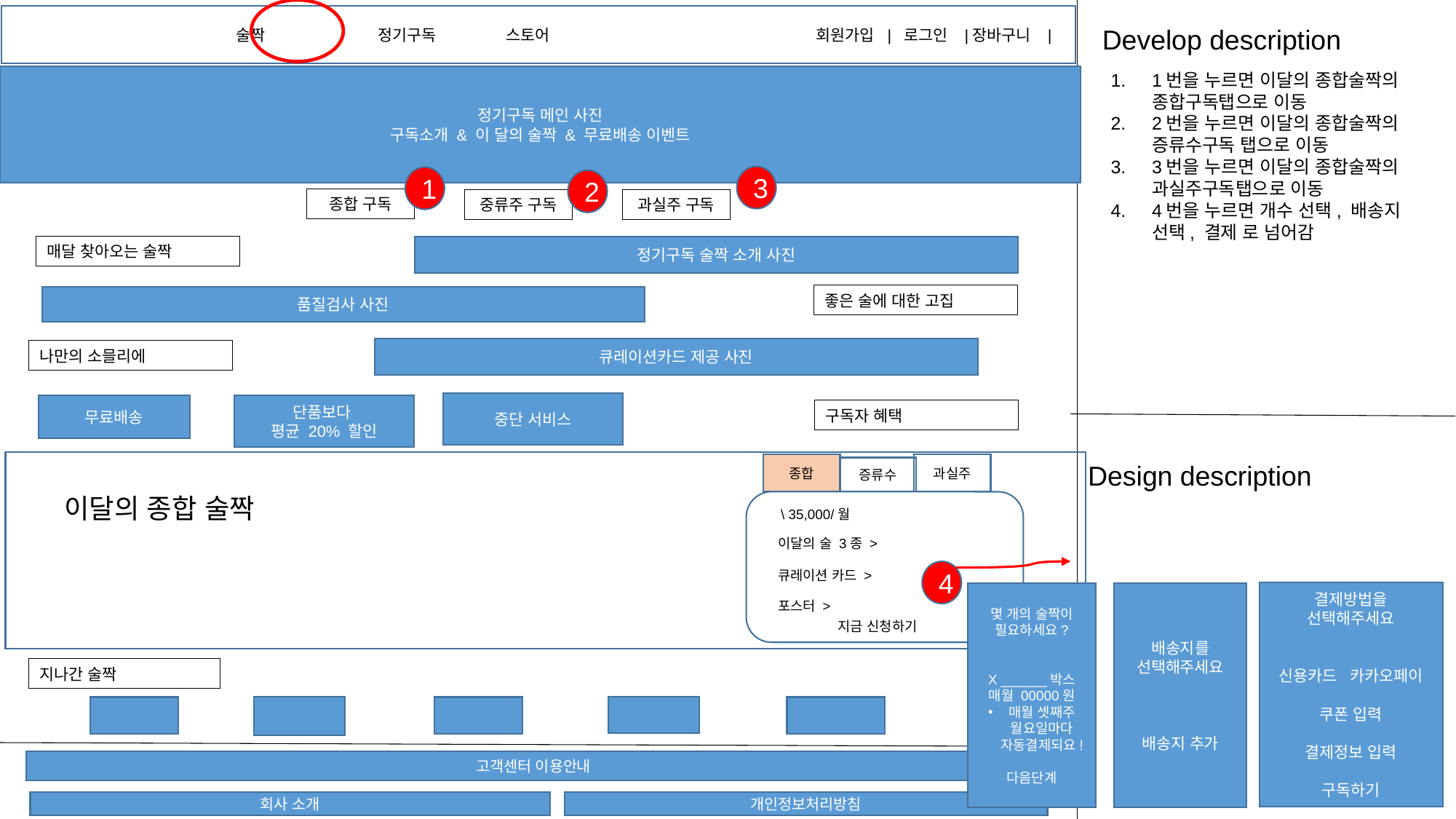

술짝                          정기구독                스토어                                                             회원가입  |  로그인   |장바구니   |
Develop description
1번을 누르면 이달의 종합술짝의 종합구독탭으로 이동
2번을 누르면 이달의 종합술짝의 증류수구독 탭으로 이동
3번을 누르면 이달의 종합술짝의 과실주구독탭으로 이동
4번을 누르면 개수 선택, 배송지 선택, 결제 로 넘어감
정기구독 메인 사진
구독소개 & 이 달의 술짝 & 무료배송 이벤트
3
1
2
종합 구독
중류주 구독
과실주 구독
매달 찾아오는 술짝
정기구독 술짝 소개 사진
좋은 술에 대한 고집
품질검사 사진
큐레이션카드 제공 사진
나만의 소믈리에
중단 서비스
무료배송
단품보다
평균 20% 할인
구독자 혜택

과실주
종합
이달의 종합 술짝

\ 35,000/월
이달의 술 3종 >
큐레이션 카드 >
포스터 >
지금 신청하기
증류수
Design description
4
결제방법을 선택해주세요

신용카드   카카오페이

쿠폰 입력

결제정보 입력

구독하기
몇 개의 술짝이 필요하세요?

X ______박스
매월 00000원
매월 셋째주 월요일마다 자동결제되요!

다음단계
배송지를 선택해주세요

배송지 추가
지나간 술짝

고객센터 이용안내
개인정보처리방침
회사 소개